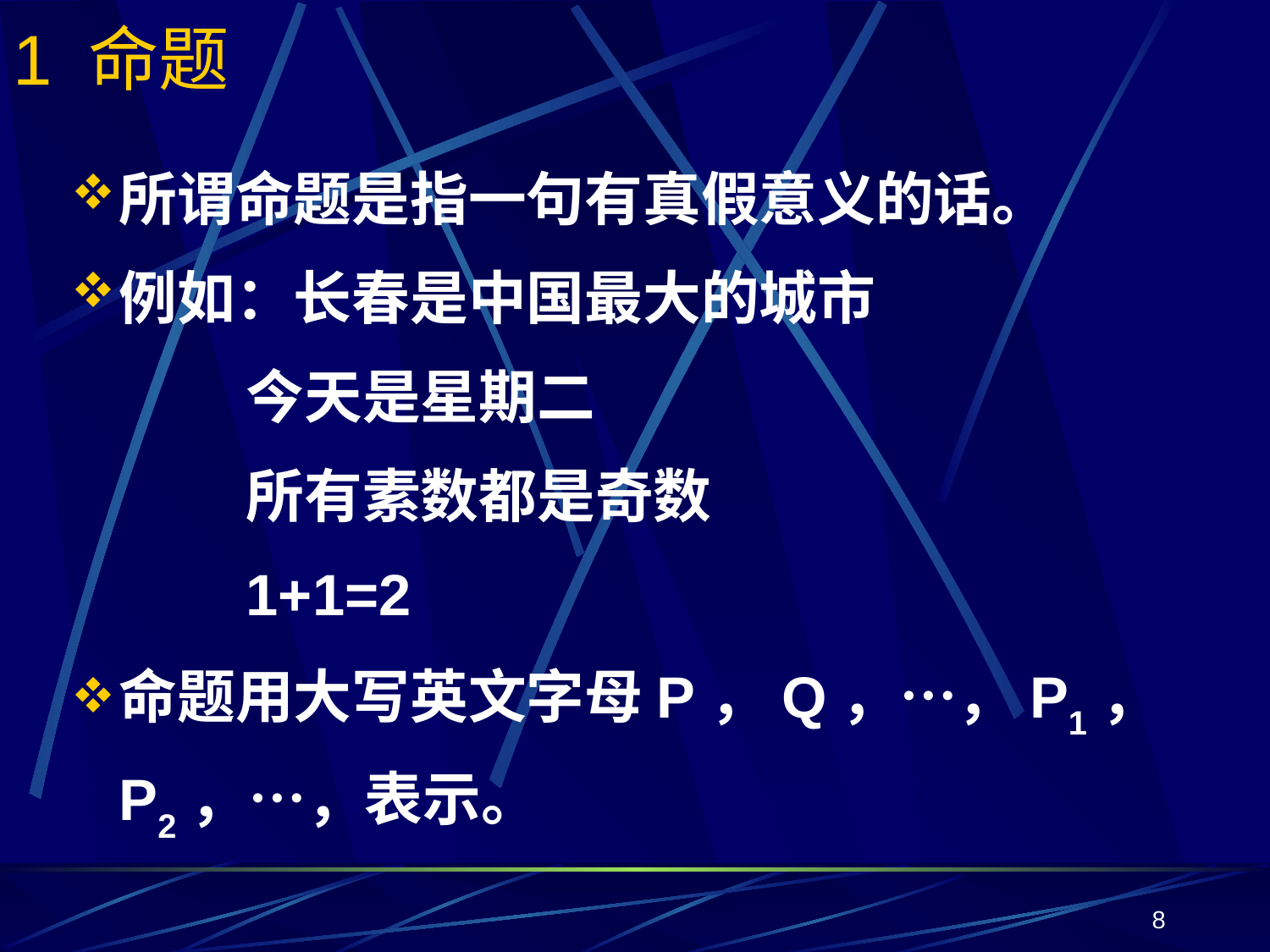

# 1 命题
所谓命题是指一句有真假意义的话。
例如：长春是中国最大的城市
		今天是星期二
		所有素数都是奇数
		1+1=2
命题用大写英文字母P，Q，…，P1，P2，…，表示。

8